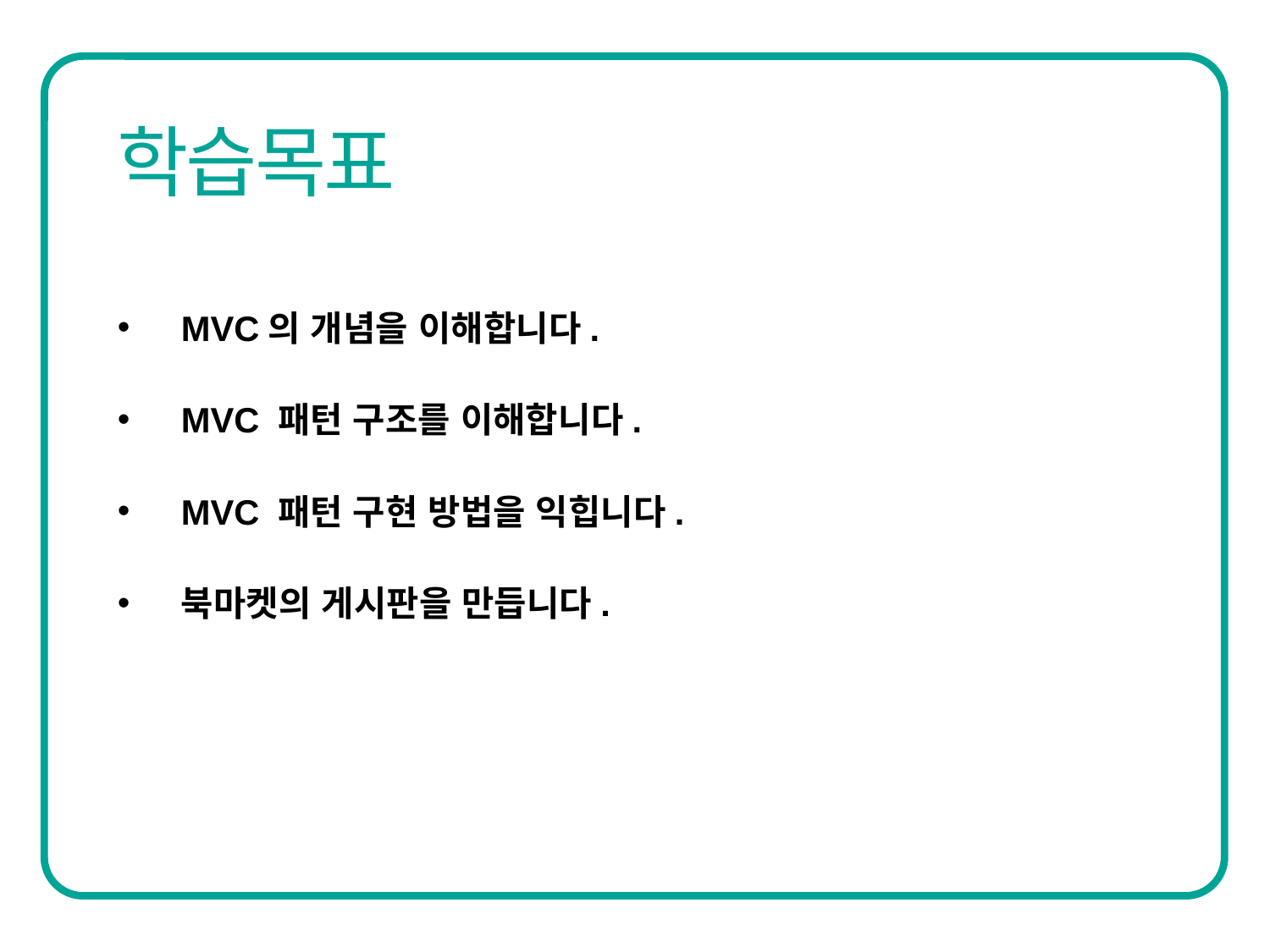

MVC의 개념을 이해합니다.
MVC 패턴 구조를 이해합니다.
MVC 패턴 구현 방법을 익힙니다.
북마켓의 게시판을 만듭니다.